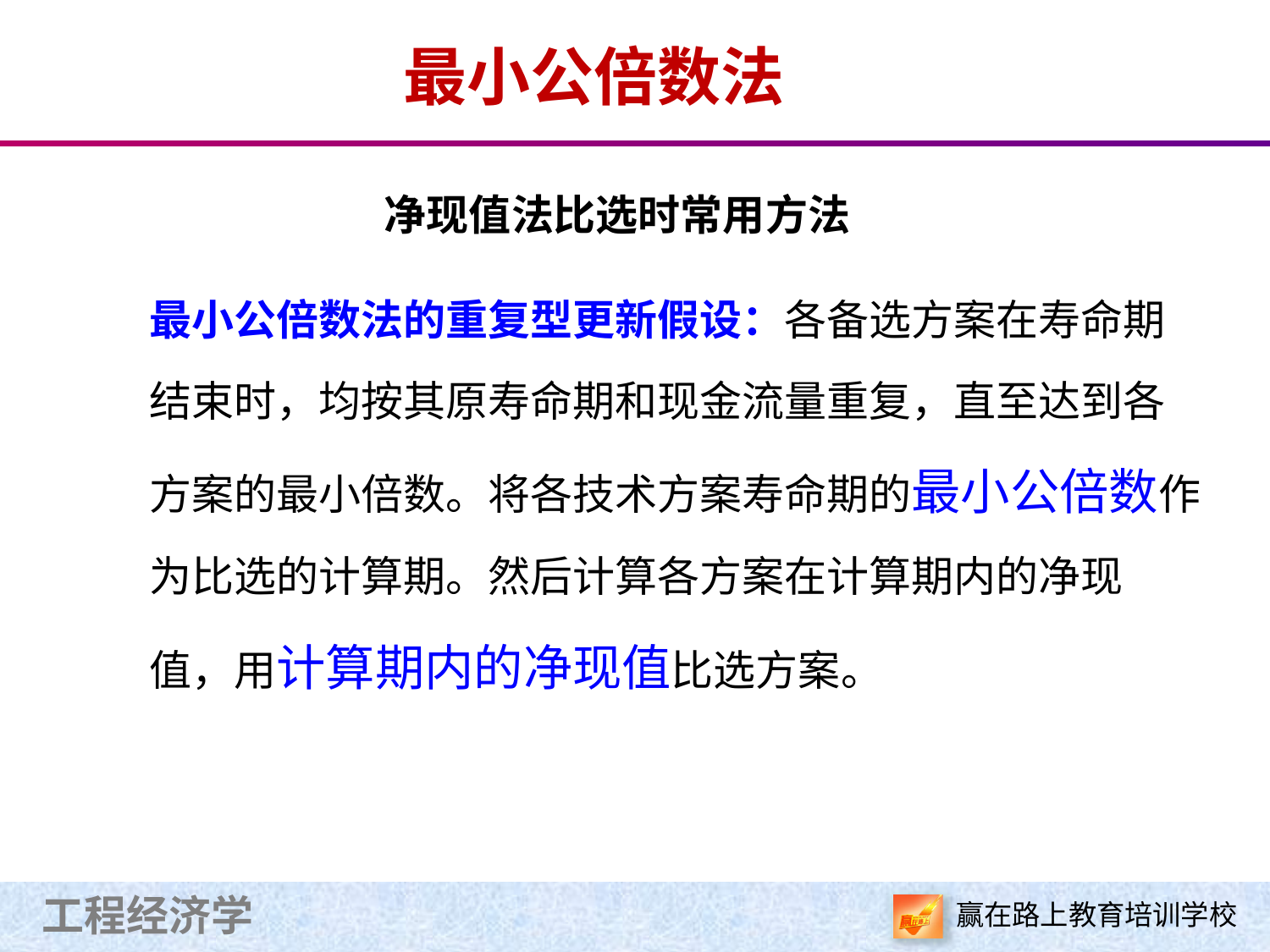

最小公倍数法
净现值法比选时常用方法
最小公倍数法的重复型更新假设：各备选方案在寿命期结束时，均按其原寿命期和现金流量重复，直至达到各方案的最小倍数。将各技术方案寿命期的最小公倍数作为比选的计算期。然后计算各方案在计算期内的净现值，用计算期内的净现值比选方案。